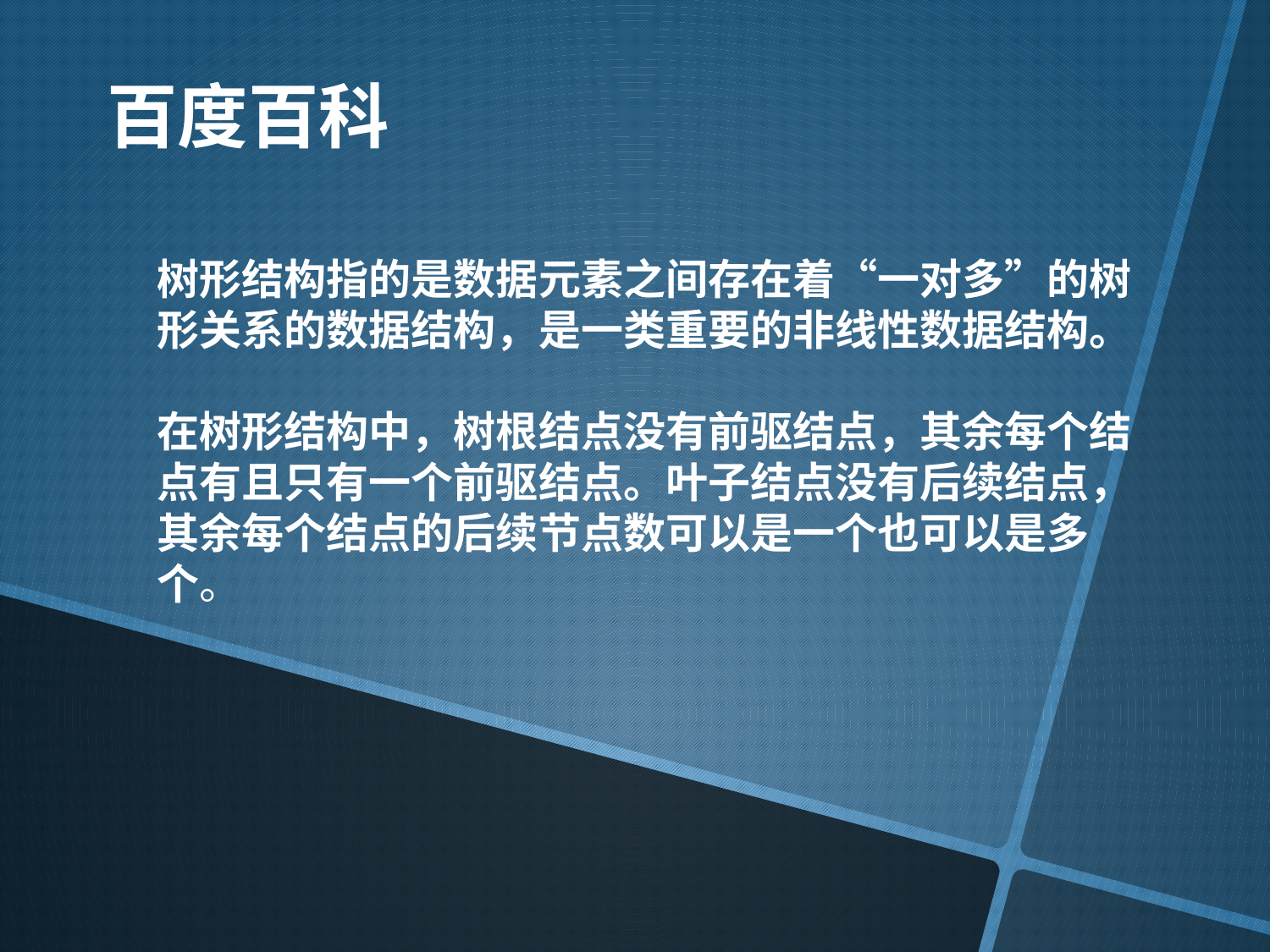

百度百科
树形结构指的是数据元素之间存在着“一对多”的树形关系的数据结构，是一类重要的非线性数据结构。

在树形结构中，树根结点没有前驱结点，其余每个结点有且只有一个前驱结点。叶子结点没有后续结点，其余每个结点的后续节点数可以是一个也可以是多个。